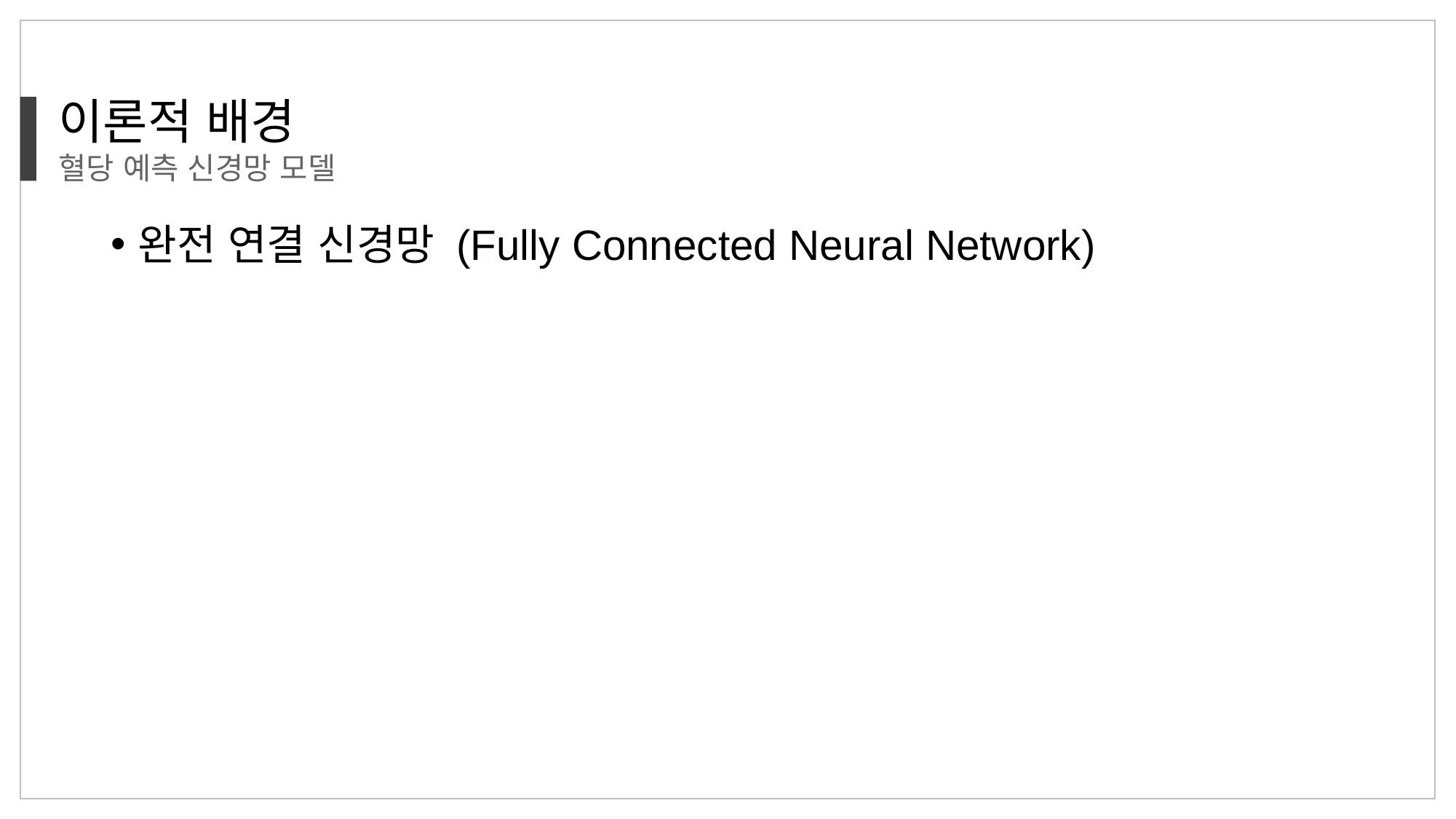

이론적 배경
혈당 예측 신경망 모델

완전 연결 신경망 (Fully Connected Neural Network)